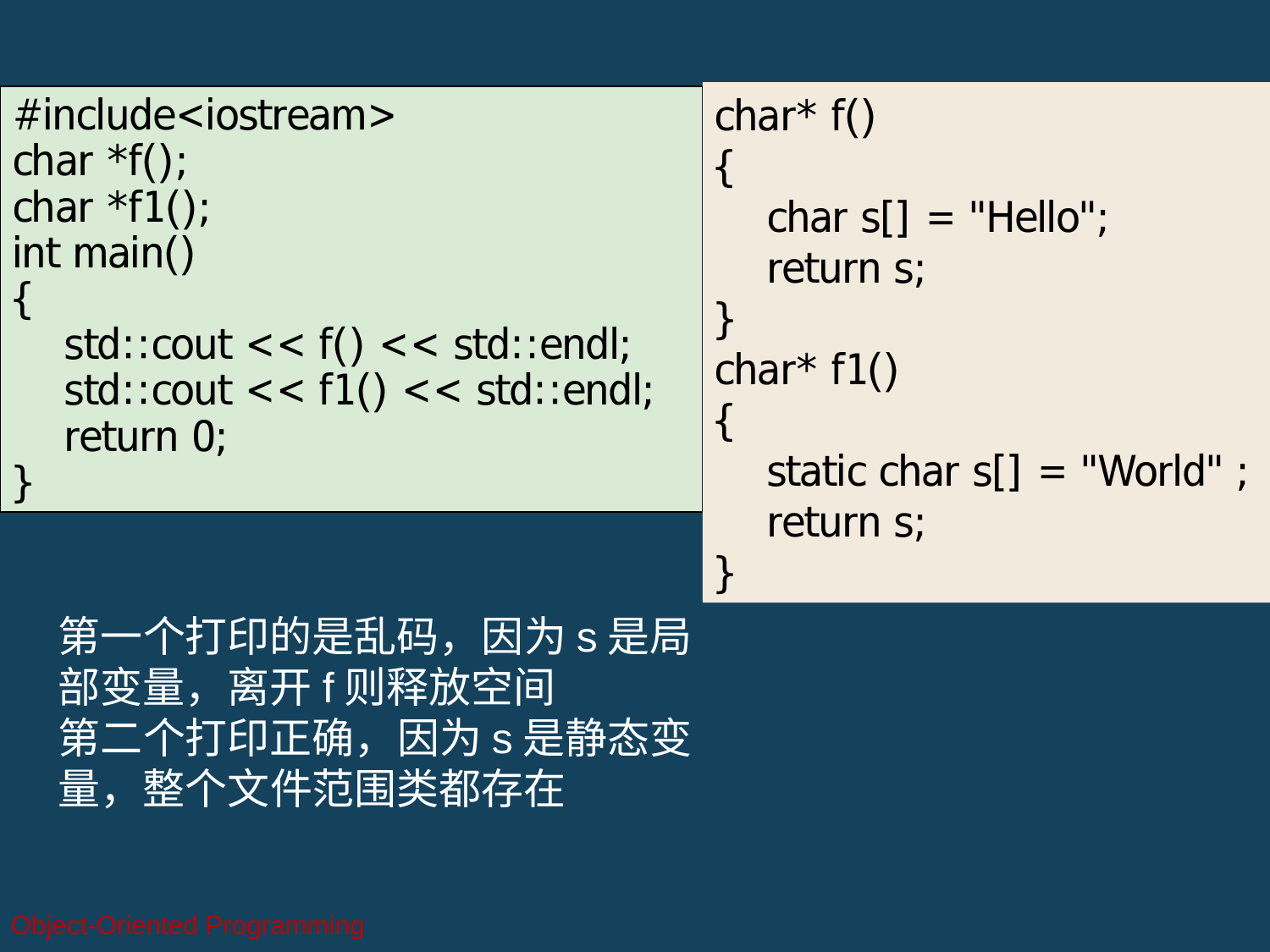

char* f()
{
    char s[] = "Hello";
    return s;
}
char* f1()
{
    static char s[] = "World" ;
    return s;
}
#include<iostream>
char *f();
char *f1();
int main()
{
    std::cout << f() << std::endl;
    std::cout << f1() << std::endl;
    return 0;
}
第一个打印的是乱码，因为s是局部变量，离开f则释放空间
第二个打印正确，因为s是静态变量，整个文件范围类都存在
Object-Oriented Programming